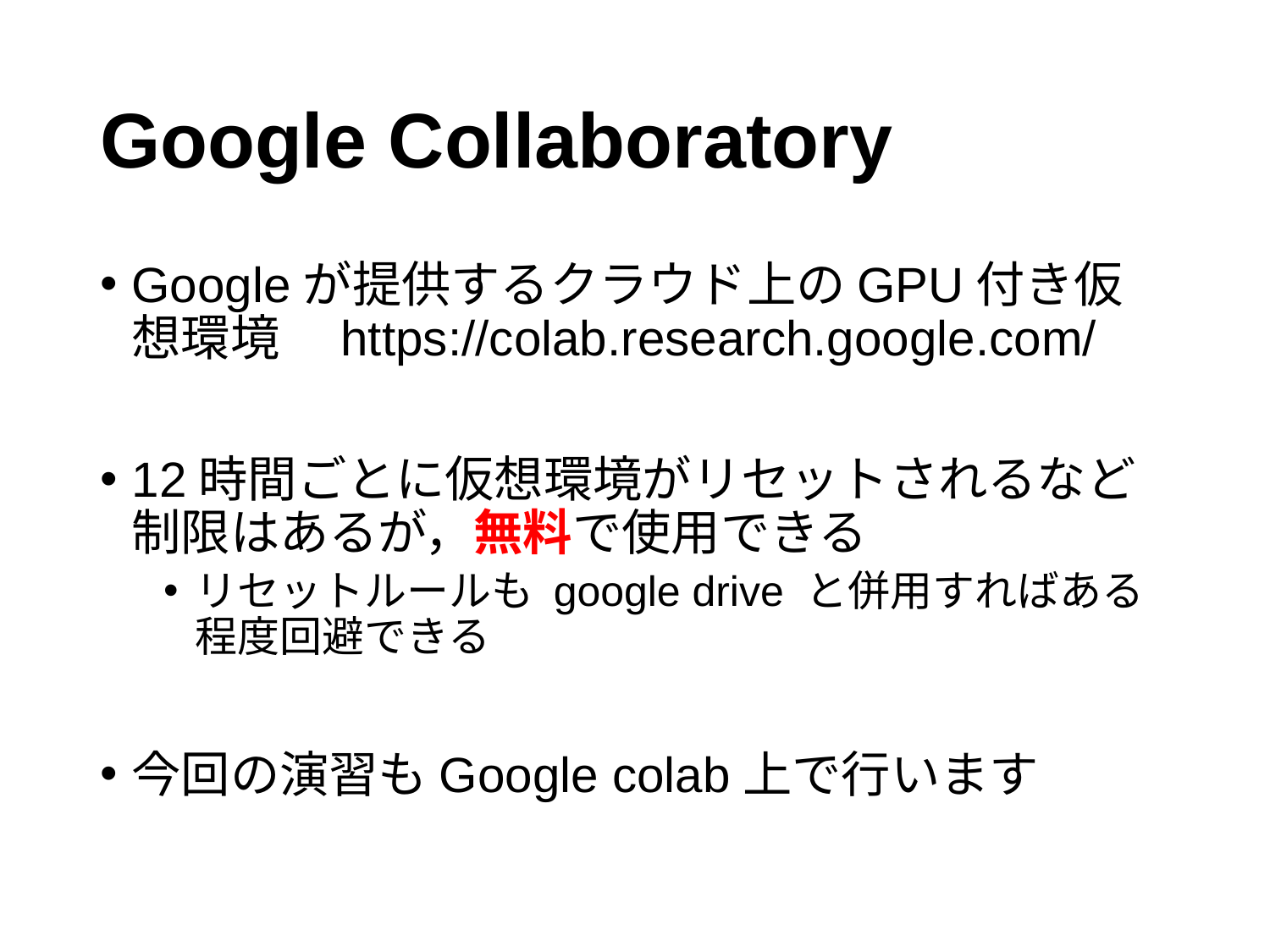

# Google Collaboratory
Googleが提供するクラウド上のGPU付き仮想環境　https://colab.research.google.com/

12時間ごとに仮想環境がリセットされるなど制限はあるが，無料で使用できる
リセットルールも google drive と併用すればある程度回避できる

今回の演習もGoogle colab上で行います